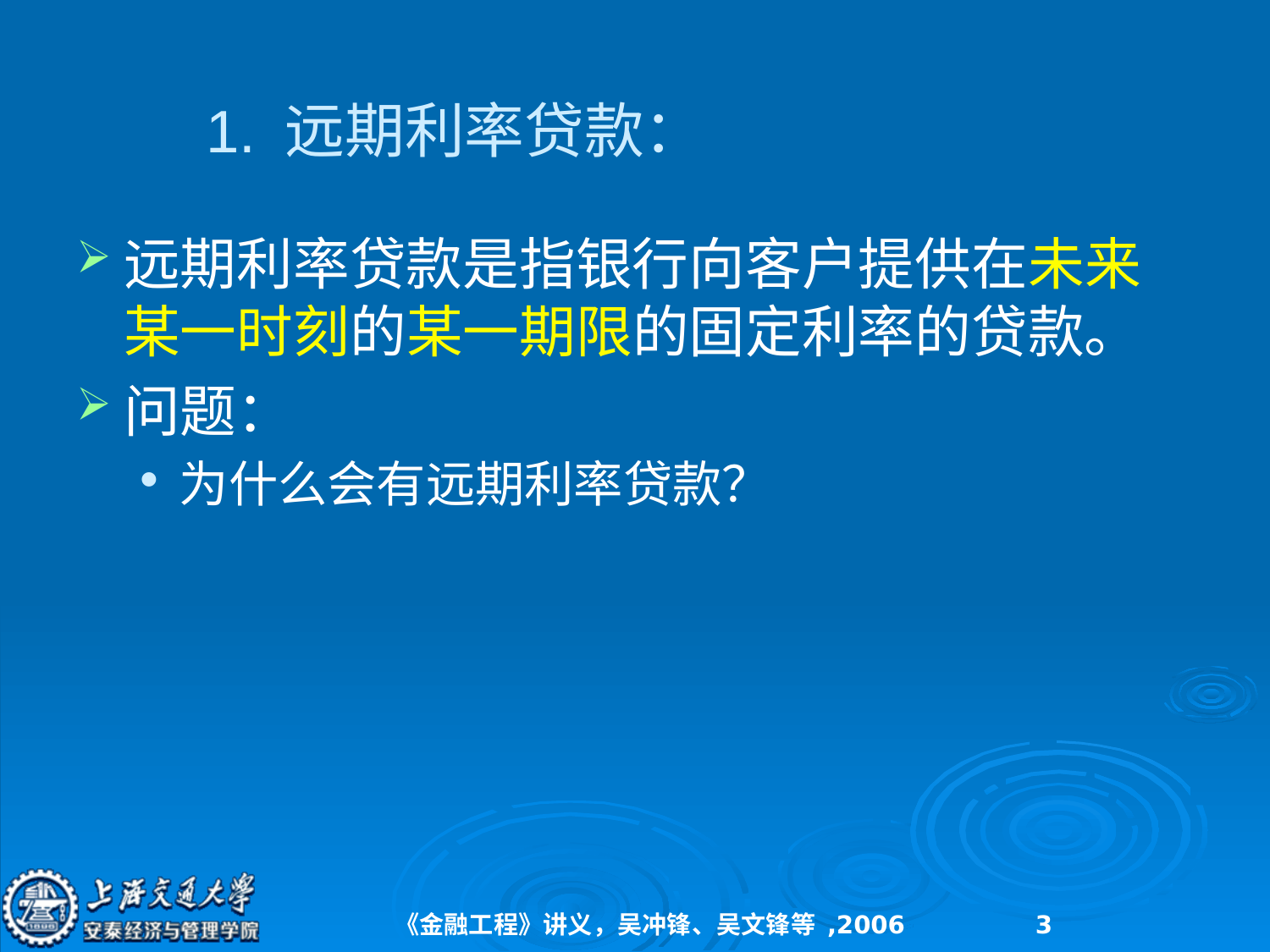

# 1. 远期利率贷款：
远期利率贷款是指银行向客户提供在未来某一时刻的某一期限的固定利率的贷款。
问题：
为什么会有远期利率贷款？